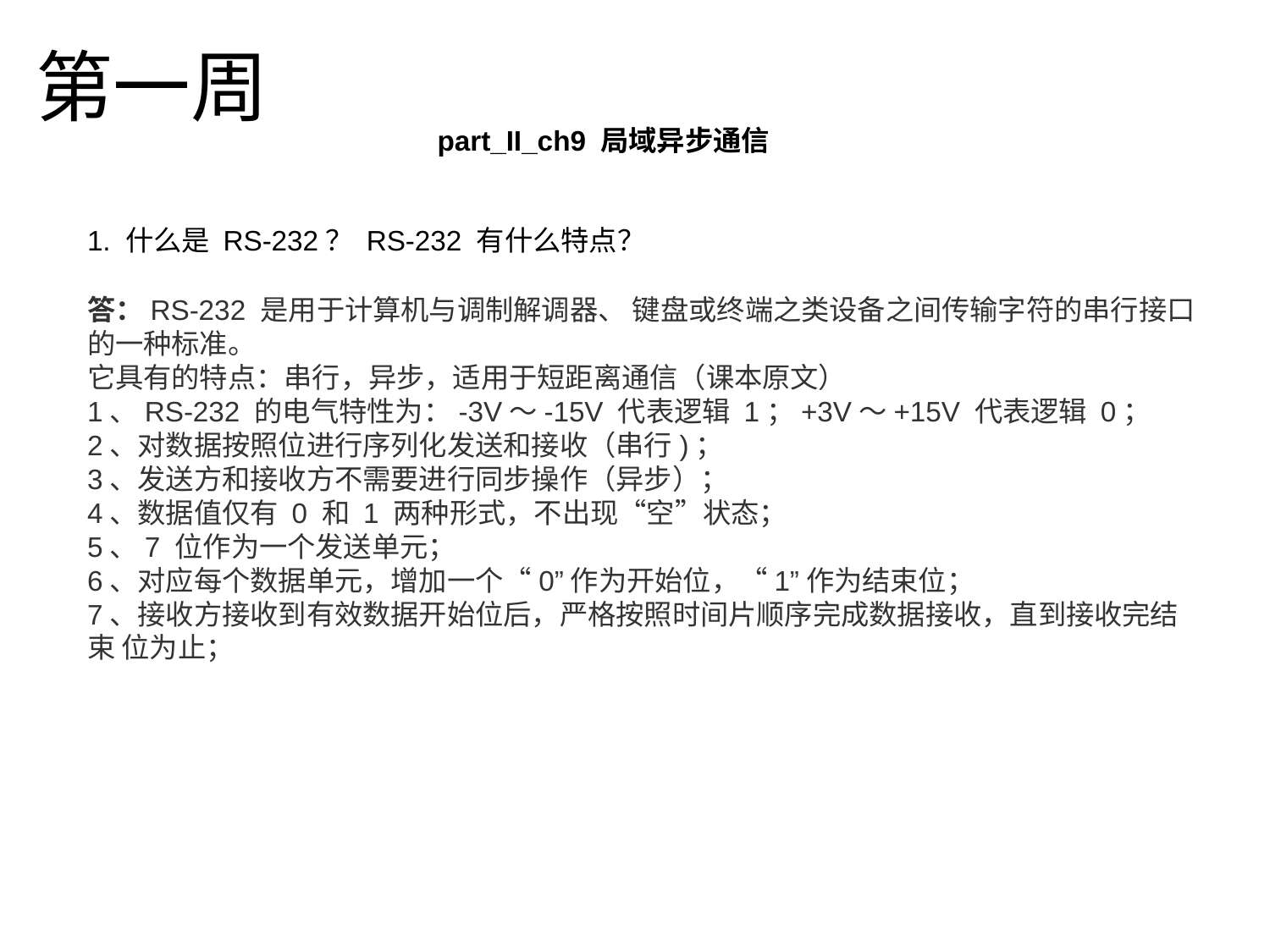

# 第一周
part_II_ch9 局域异步通信
1. 什么是 RS-232？ RS-232 有什么特点？
答：RS-232 是用于计算机与调制解调器、 键盘或终端之类设备之间传输字符的串行接口的一种标准。
它具有的特点：串行，异步，适用于短距离通信（课本原文）
1、RS-232 的电气特性为：-3V～-15V 代表逻辑 1；+3V～+15V 代表逻辑 0；
2、对数据按照位进行序列化发送和接收（串行)；
3、发送方和接收方不需要进行同步操作（异步）；
4、数据值仅有 0 和 1 两种形式，不出现“空”状态；
5、7 位作为一个发送单元；
6、对应每个数据单元，增加一个“0”作为开始位，“1”作为结束位；
7、接收方接收到有效数据开始位后，严格按照时间片顺序完成数据接收，直到接收完结束 位为止；